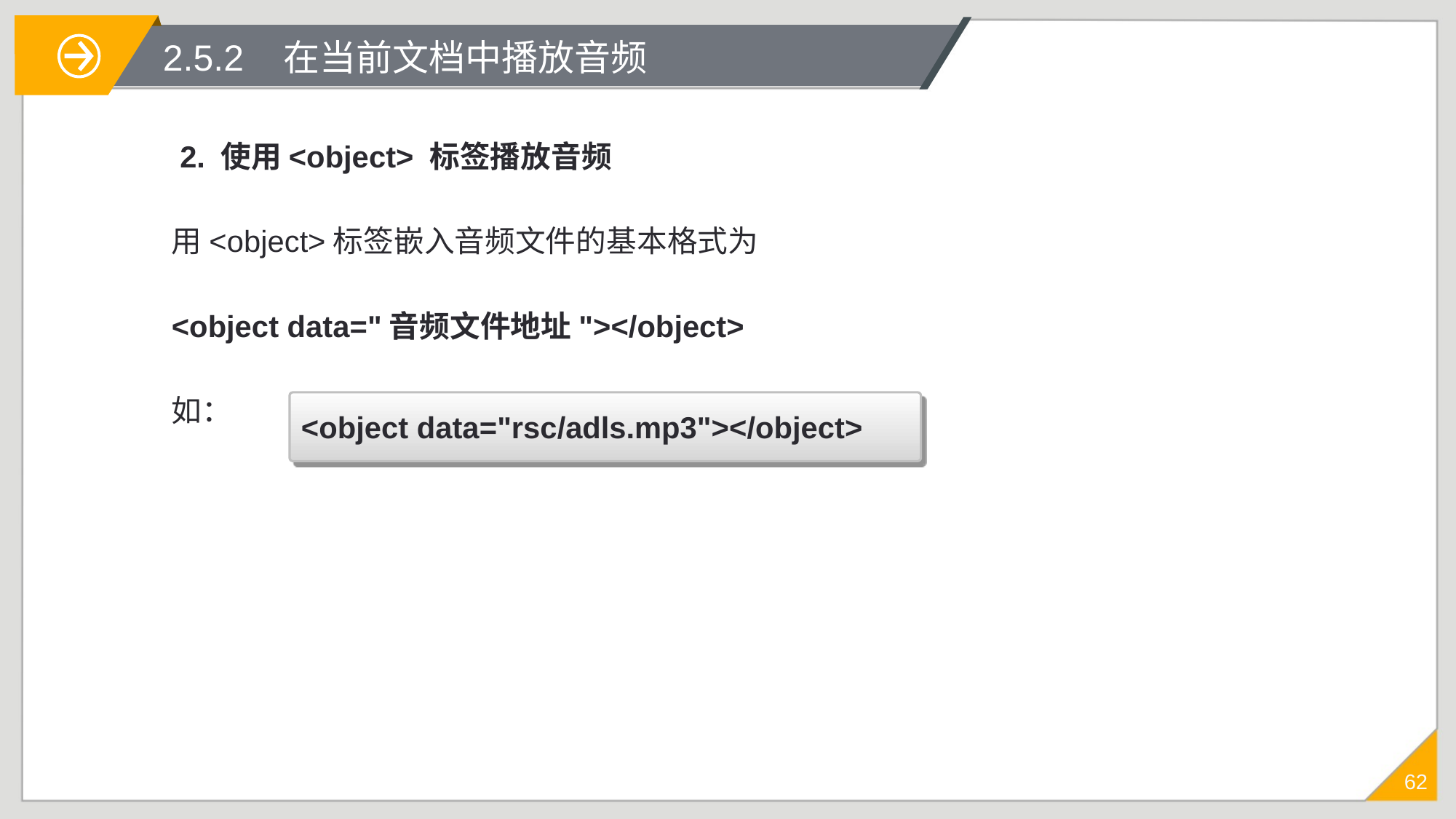

2.5.2   在当前文档中播放音频
 2. 使用<object> 标签播放音频

用<object>标签嵌入音频文件的基本格式为

<object data="音频文件地址"></object>

如：

<object data="rsc/adls.mp3"></object>